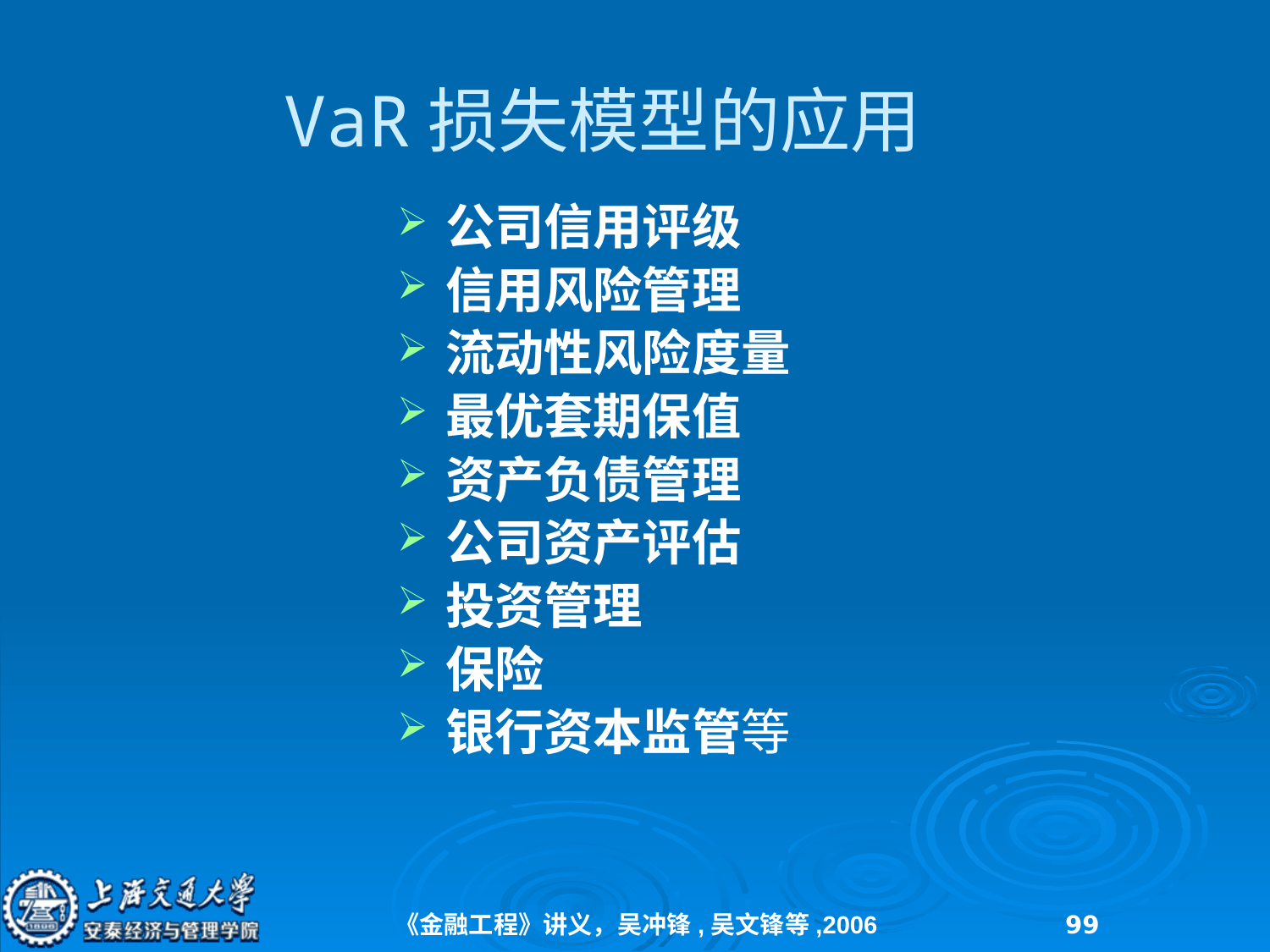

# VaR损失模型的应用
公司信用评级
信用风险管理
流动性风险度量
最优套期保值
资产负债管理
公司资产评估
投资管理
保险
银行资本监管等